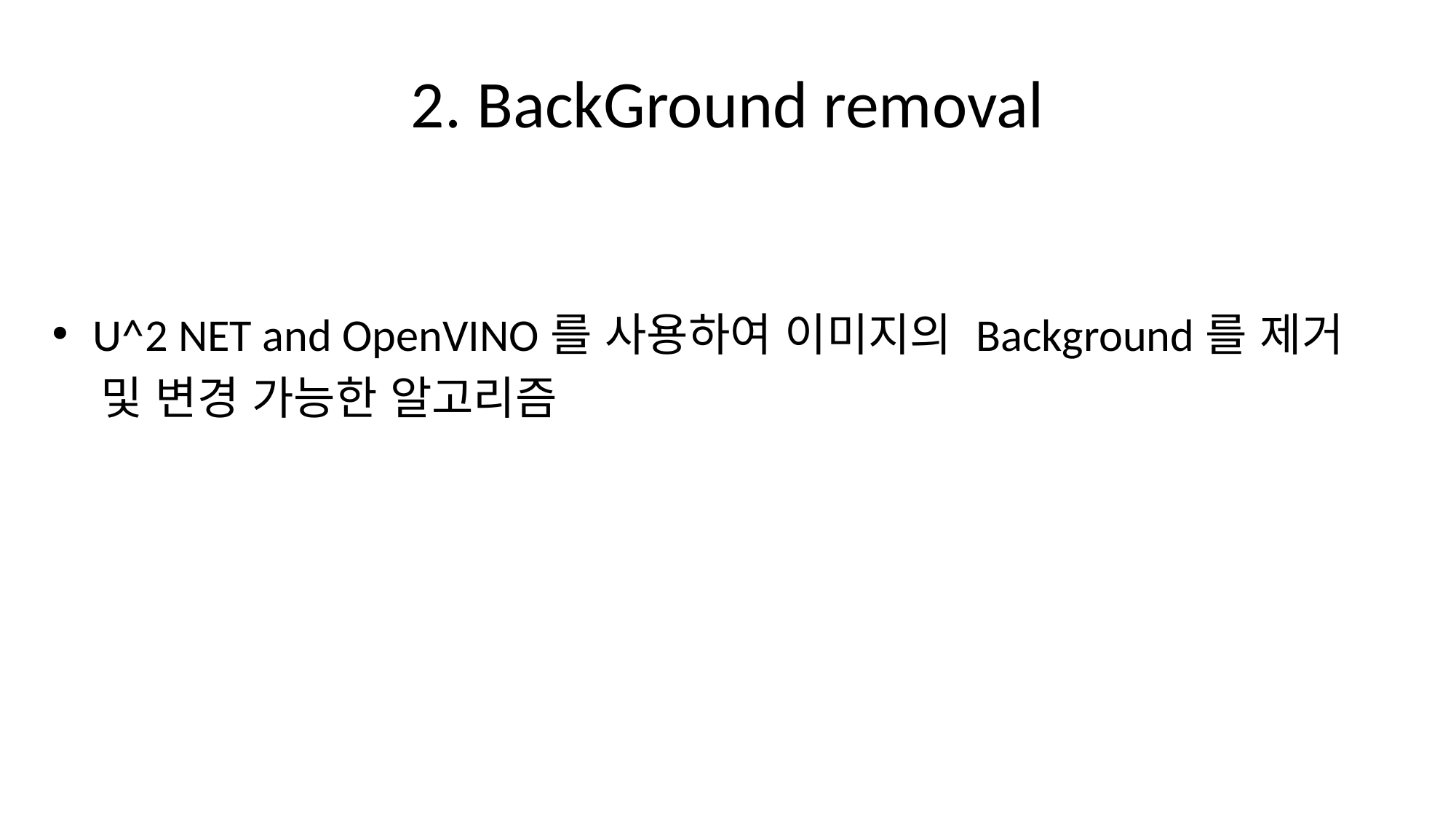

# 2. BackGround removal
U^2 NET and OpenVINO를 사용하여 이미지의 Background를 제거
   및 변경 가능한 알고리즘